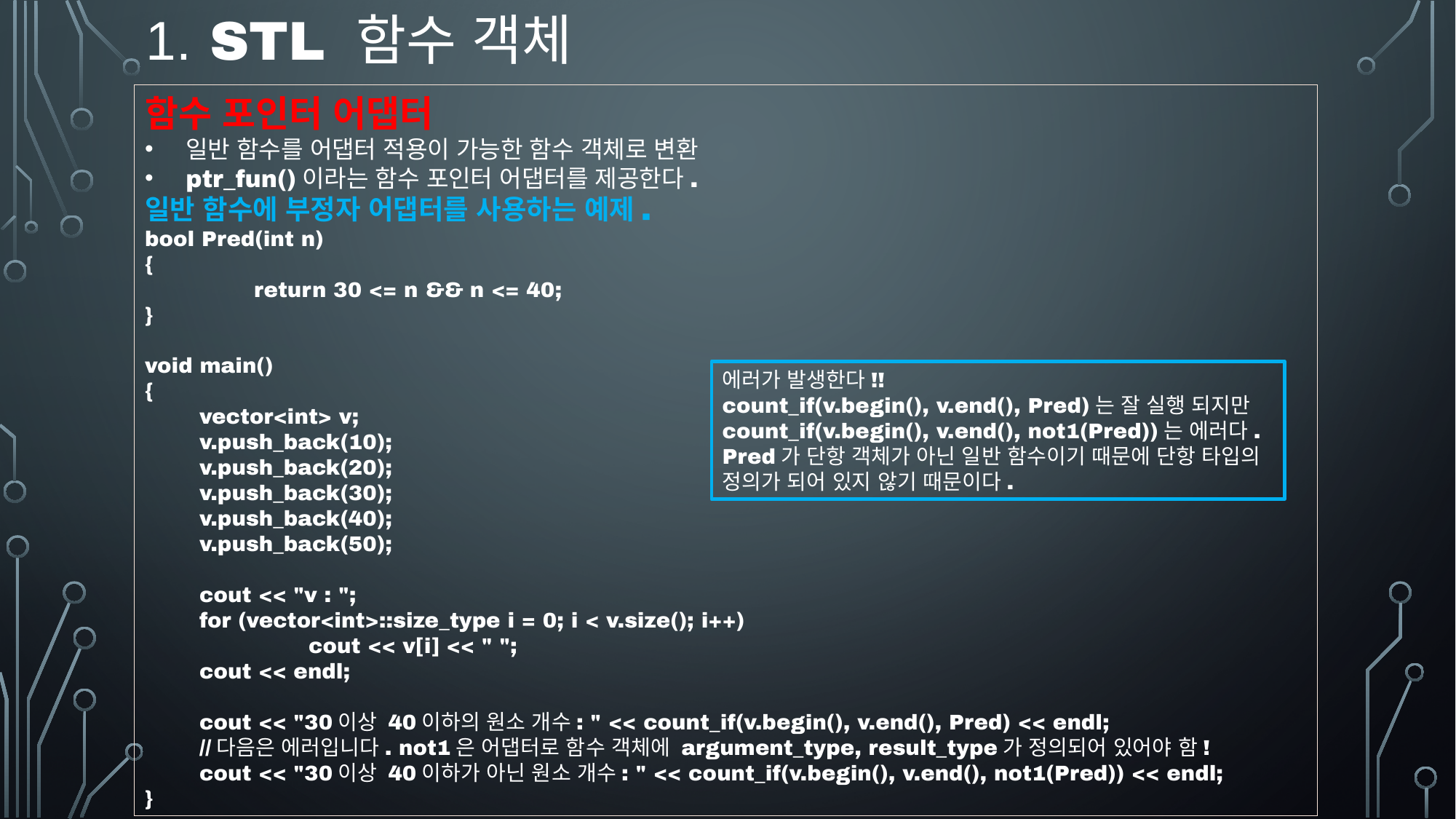

# 1. STL 함수 객체
함수 포인터 어댑터
일반 함수를 어댑터 적용이 가능한 함수 객체로 변환
ptr_fun()이라는 함수 포인터 어댑터를 제공한다.
일반 함수에 부정자 어댑터를 사용하는 예제.
bool Pred(int n)
{
	return 30 <= n && n <= 40;
}

void main()
{
vector<int> v;
v.push_back(10);
v.push_back(20);
v.push_back(30);
v.push_back(40);
v.push_back(50);

cout << "v : ";
for (vector<int>::size_type i = 0; i < v.size(); i++)
	cout << v[i] << " ";
cout << endl;

cout << "30이상 40이하의 원소 개수: " << count_if(v.begin(), v.end(), Pred) << endl;
//다음은 에러입니다. not1은 어댑터로 함수 객체에 argument_type, result_type가 정의되어 있어야 함!
cout << "30이상 40이하가 아닌 원소 개수: " << count_if(v.begin(), v.end(), not1(Pred)) << endl;
}
에러가 발생한다!!
count_if(v.begin(), v.end(), Pred)는 잘 실행 되지만 count_if(v.begin(), v.end(), not1(Pred))는 에러다. Pred가 단항 객체가 아닌 일반 함수이기 때문에 단항 타입의 정의가 되어 있지 않기 때문이다.